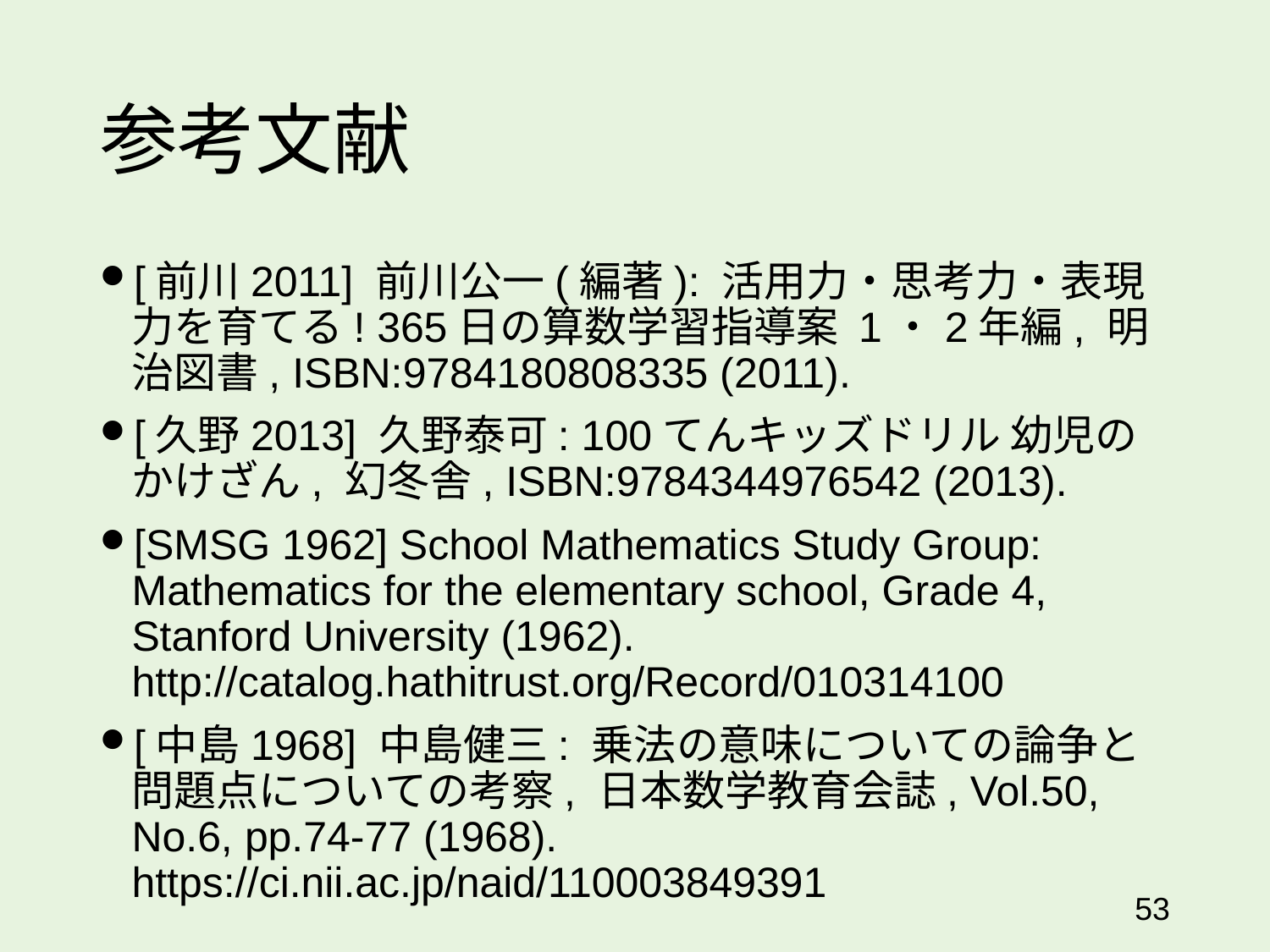

# 参考文献
[前川2011] 前川公一(編著): 活用力・思考力・表現力を育てる! 365日の算数学習指導案 1・2年編, 明治図書, ISBN:9784180808335 (2011).
[久野2013] 久野泰可: 100てんキッズドリル 幼児のかけざん, 幻冬舎, ISBN:9784344976542 (2013).
[SMSG 1962] School Mathematics Study Group: Mathematics for the elementary school, Grade 4, Stanford University (1962). http://catalog.hathitrust.org/Record/010314100
[中島1968] 中島健三: 乗法の意味についての論争と問題点についての考察, 日本数学教育会誌, Vol.50, No.6, pp.74-77 (1968). https://ci.nii.ac.jp/naid/110003849391
53